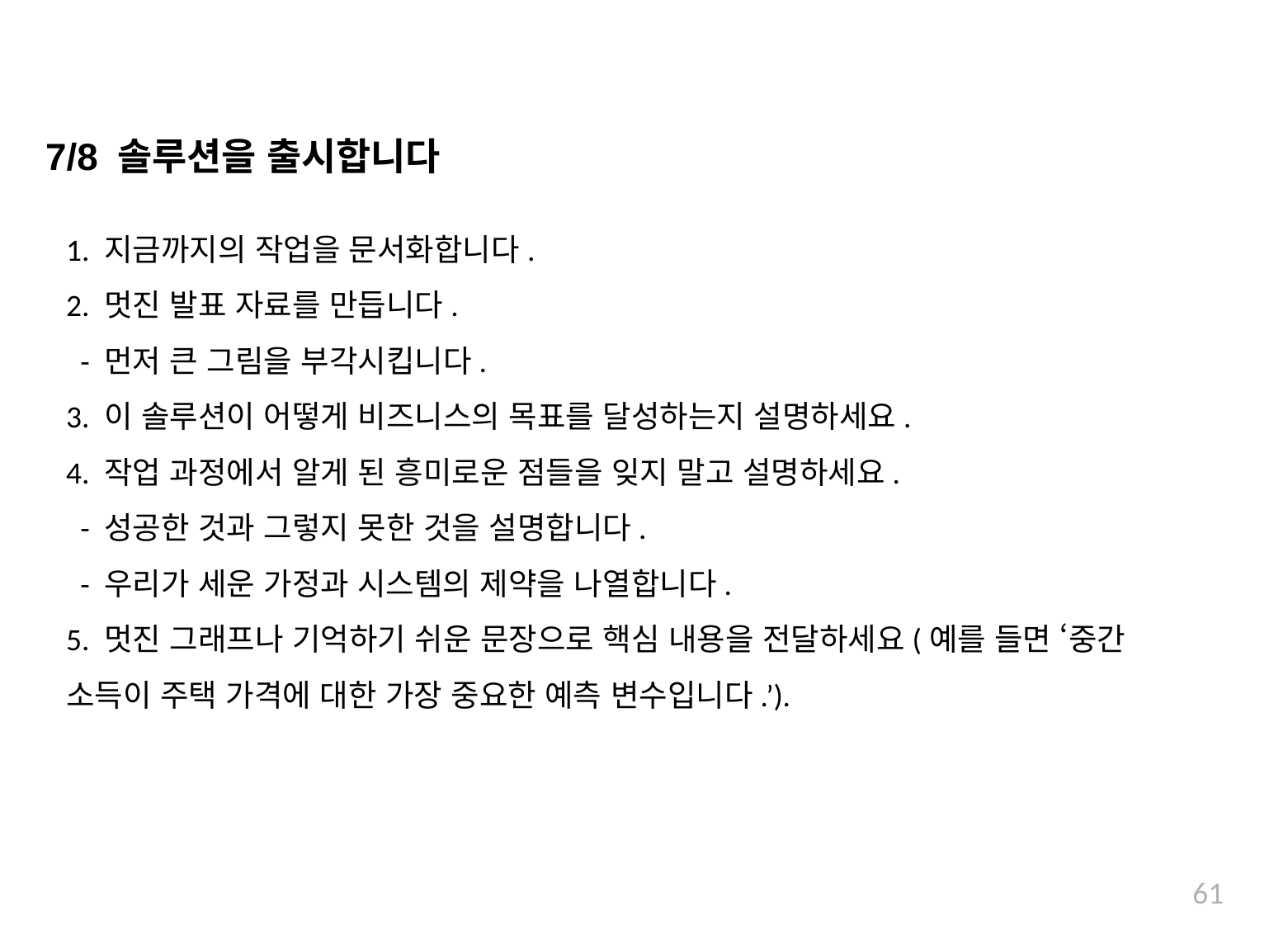

# 7/8 솔루션을 출시합니다
1. 지금까지의 작업을 문서화합니다.
2. 멋진 발표 자료를 만듭니다.
  - 먼저 큰 그림을 부각시킵니다.
3. 이 솔루션이 어떻게 비즈니스의 목표를 달성하는지 설명하세요.
4. 작업 과정에서 알게 된 흥미로운 점들을 잊지 말고 설명하세요.
  - 성공한 것과 그렇지 못한 것을 설명합니다.
  - 우리가 세운 가정과 시스템의 제약을 나열합니다.
5. 멋진 그래프나 기억하기 쉬운 문장으로 핵심 내용을 전달하세요(예를 들면 ‘중간 소득이 주택 가격에 대한 가장 중요한 예측 변수입니다.’).
61